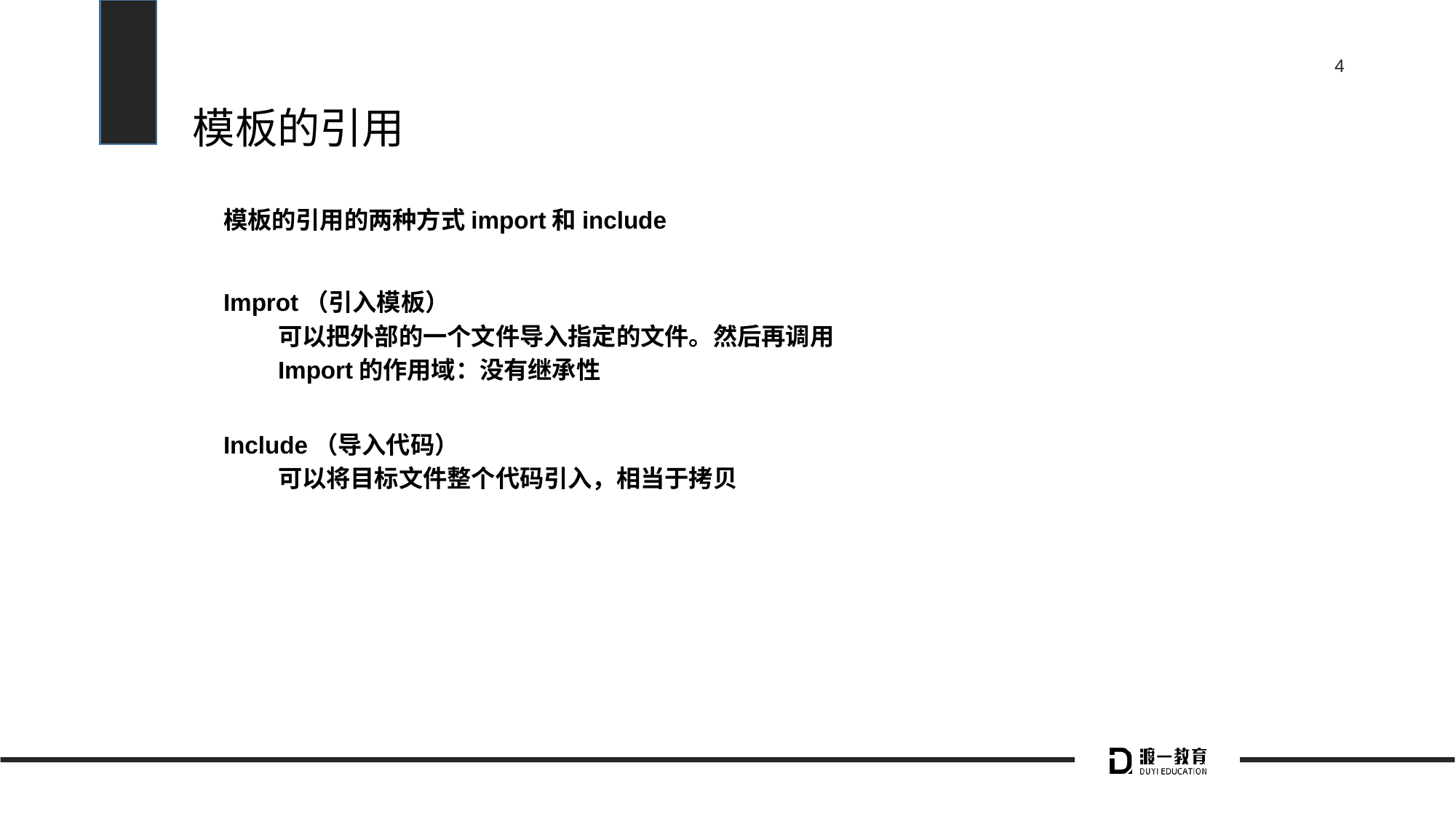

# 模板的引用
模板的引用的两种方式import和include

Improt（引入模板）
可以把外部的一个文件导入指定的文件。然后再调用
Import的作用域：没有继承性

Include（导入代码）
可以将目标文件整个代码引入，相当于拷贝